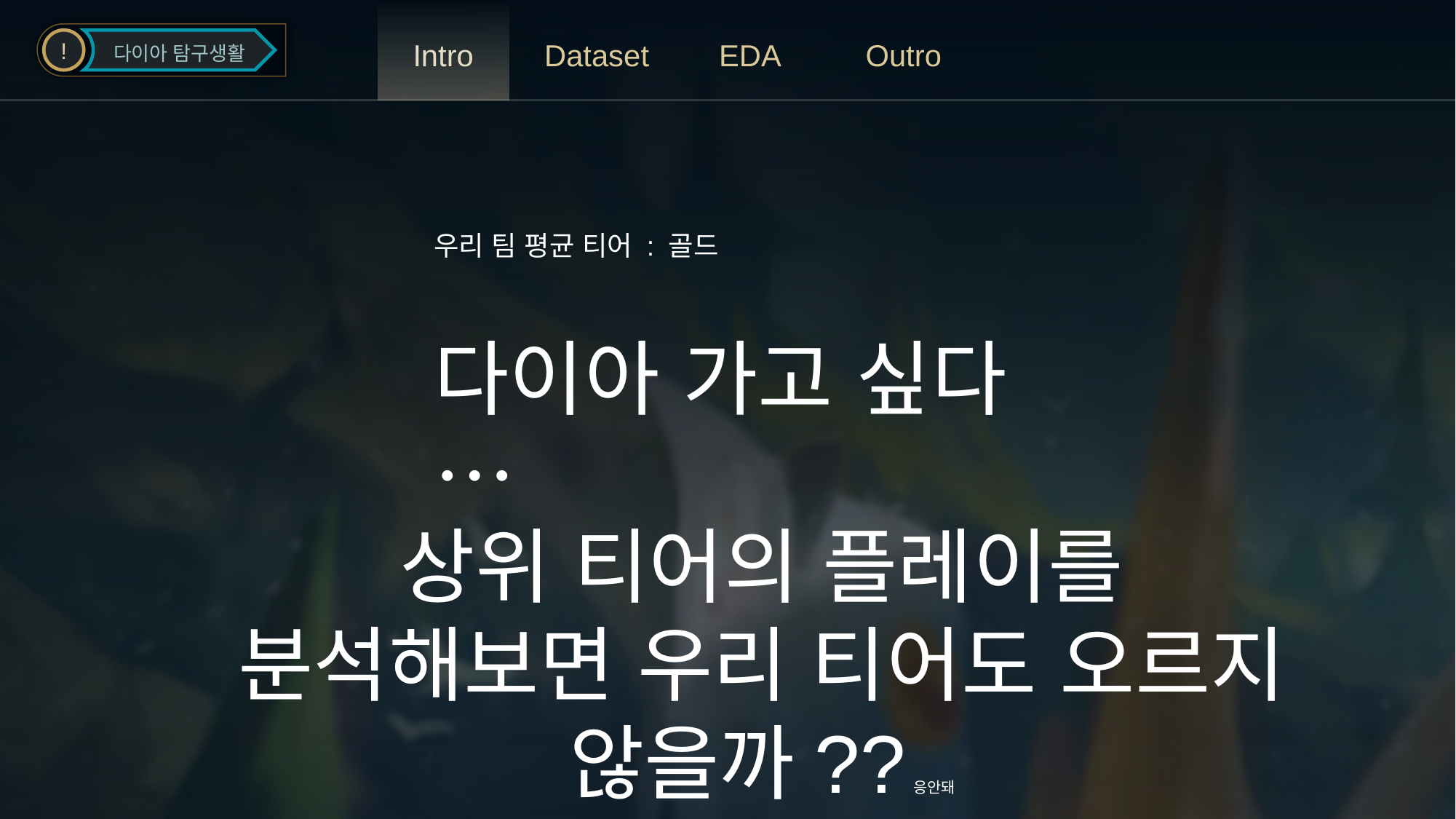

!
다이아 탐구생활
Intro
Dataset
EDA
Outro
우리 팀 평균 티어 : 골드

다이아 가고 싶다…
상위 티어의 플레이를 분석해보면 우리 티어도 오르지 않을까?? 응안돼